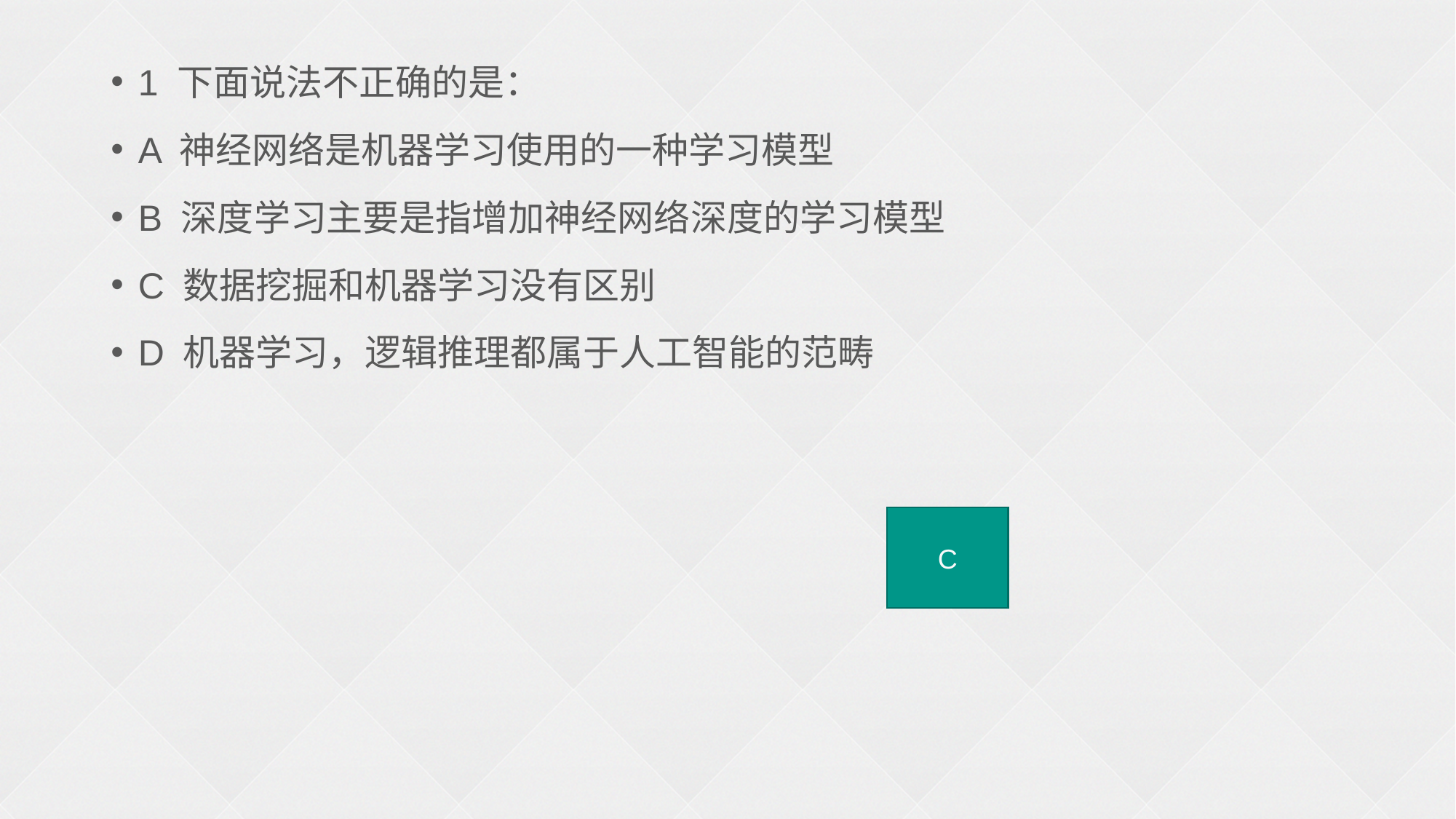

1 下面说法不正确的是：
A 神经网络是机器学习使用的一种学习模型
B 深度学习主要是指增加神经网络深度的学习模型
C 数据挖掘和机器学习没有区别
D 机器学习，逻辑推理都属于人工智能的范畴
C